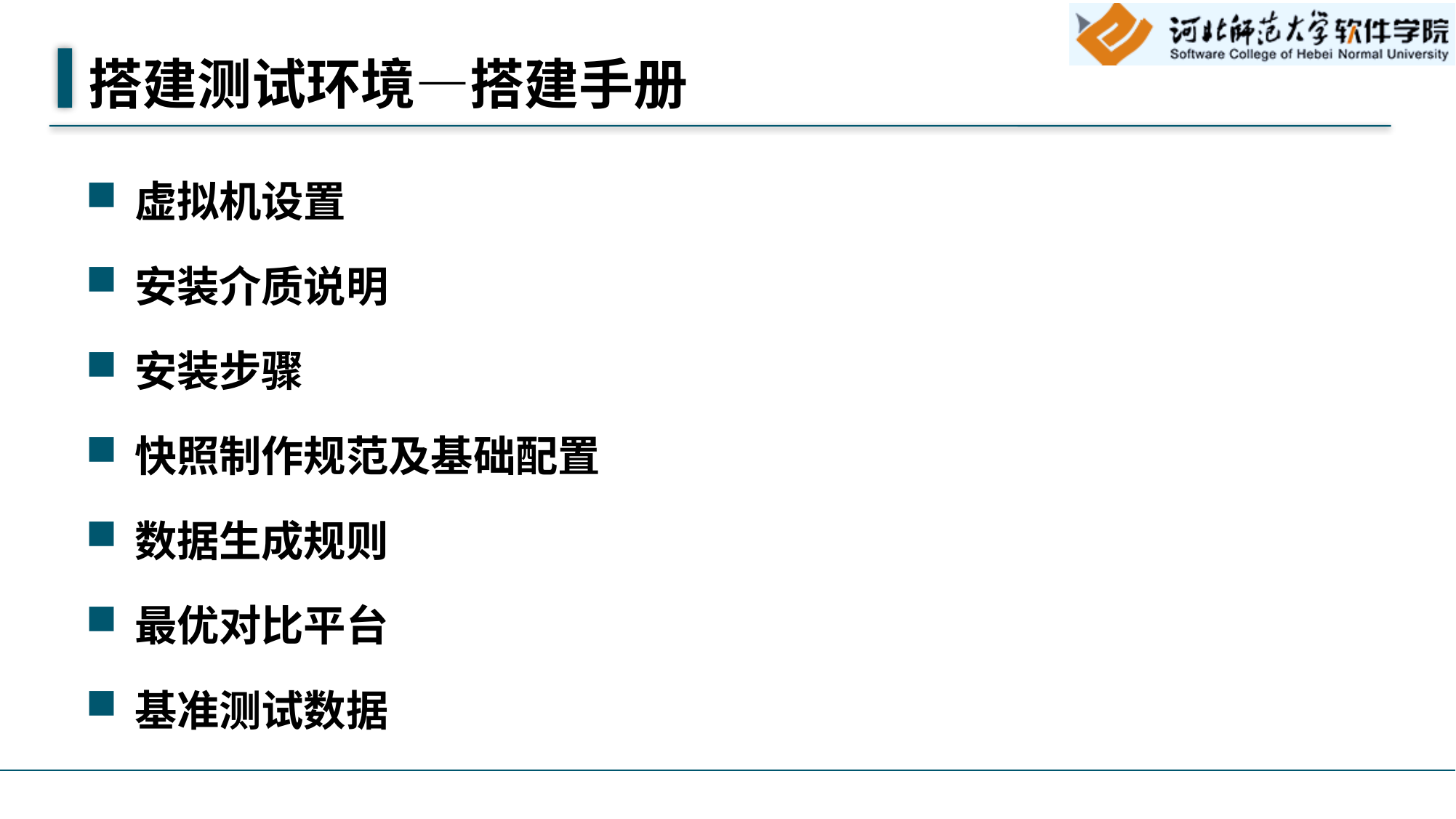

# 搭建测试环境—搭建手册
虚拟机设置
安装介质说明
安装步骤
快照制作规范及基础配置
数据生成规则
最优对比平台
基准测试数据